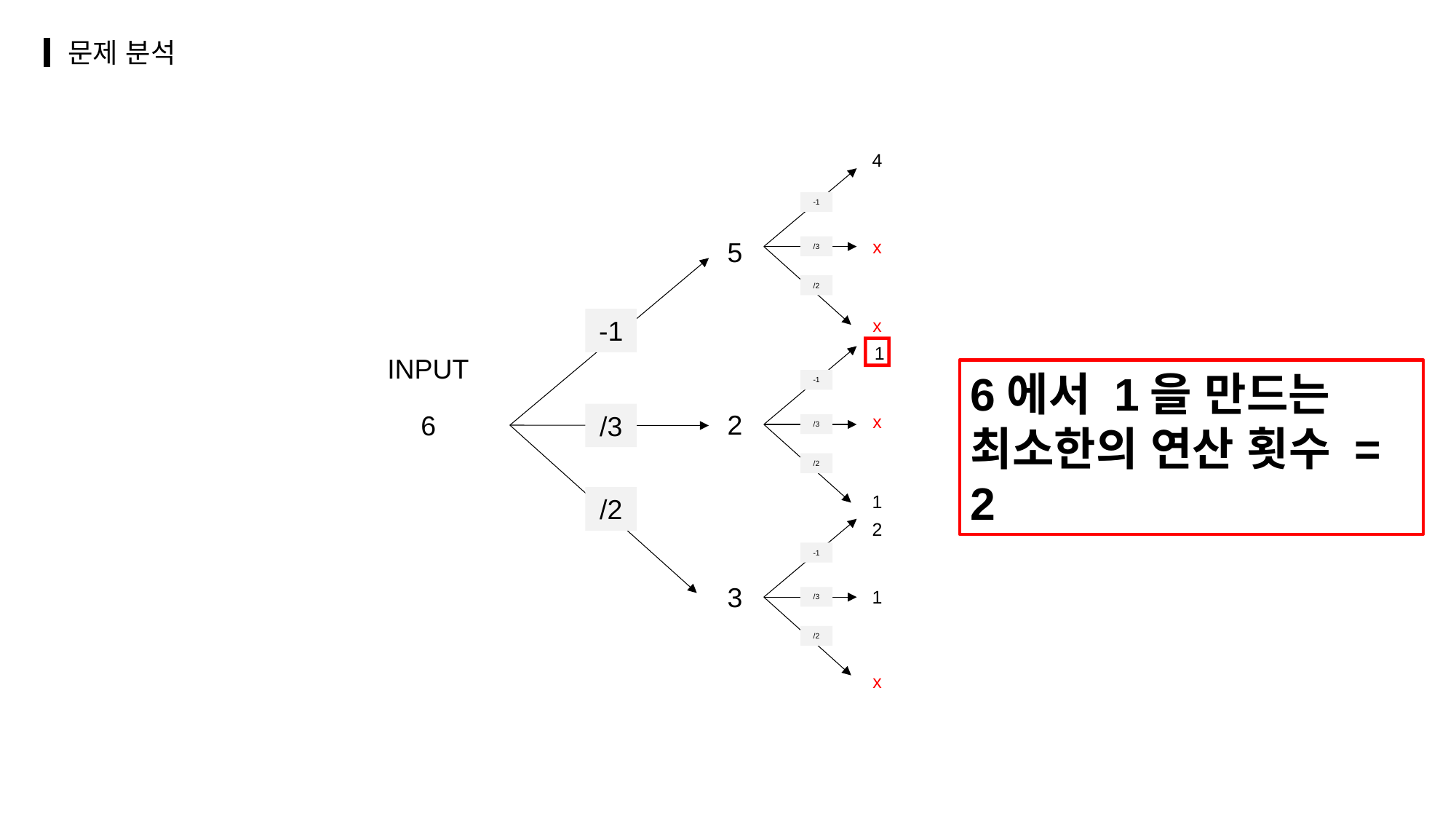

문제 분석
medium
bold
4
-1
/3
/2
extrabold
5
x

-1
/3
/2
x

1

-1
/3
/2
INPUT
6
6에서 1을 만드는
최소한의 연산 횟수 = 2
주제
2
x
1
2
-1
/3
/2
3
1
x